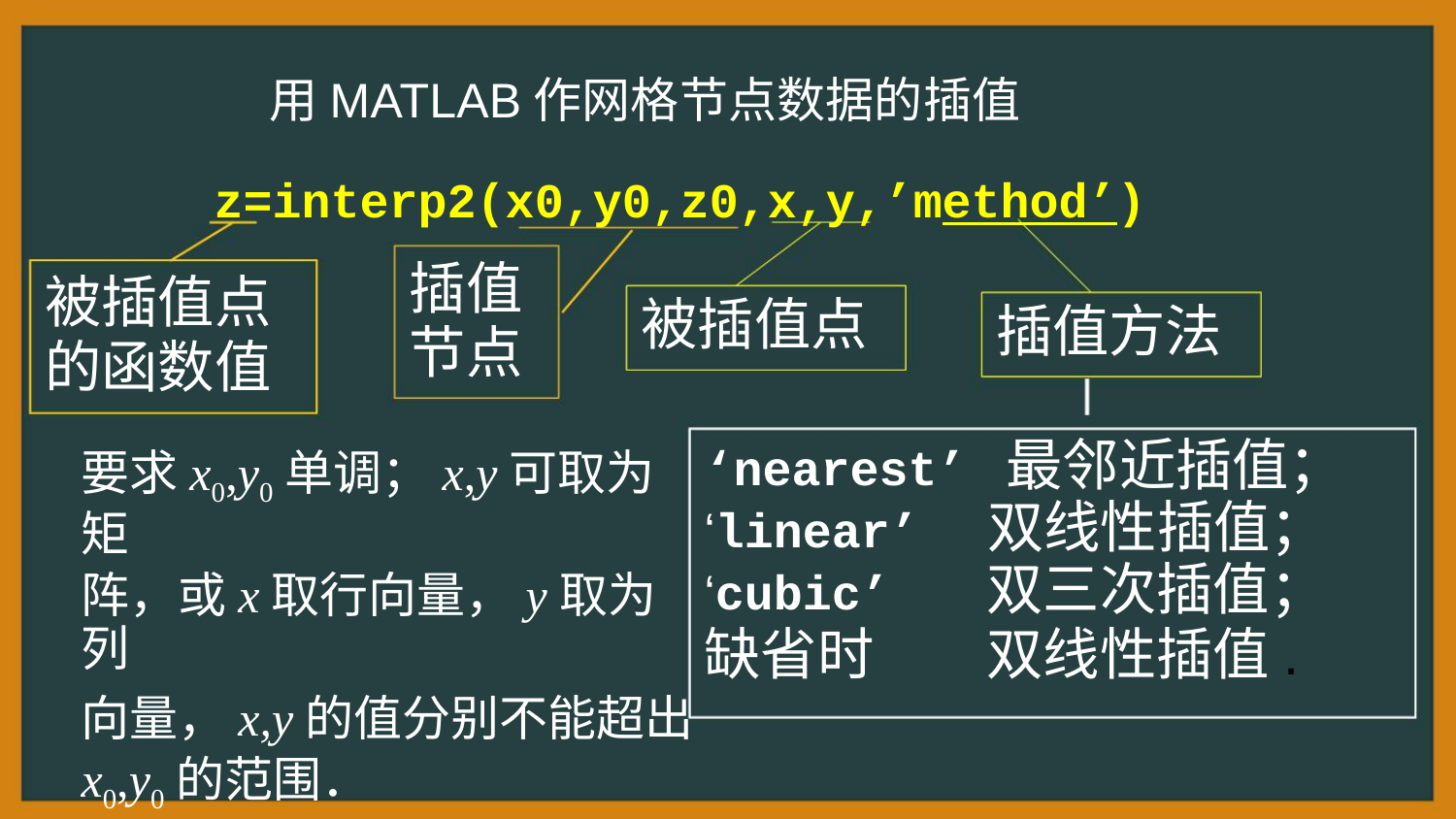

用MATLAB作网格节点数据的插值
z=interp2(x0,y0,z0,x,y,’method’)
插值
被插值点
的函数值
被插值点
插值方法
节点
‘nearest’ 最邻近插值；
‘linear’ 双线性插值；
‘cubic’ 双三次插值；
缺省时 双线性插值.
要求x0,y0单调；x,y可取为矩
阵，或x取行向量，y取为列
向量，x,y的值分别不能超出
x0,y0的范围．